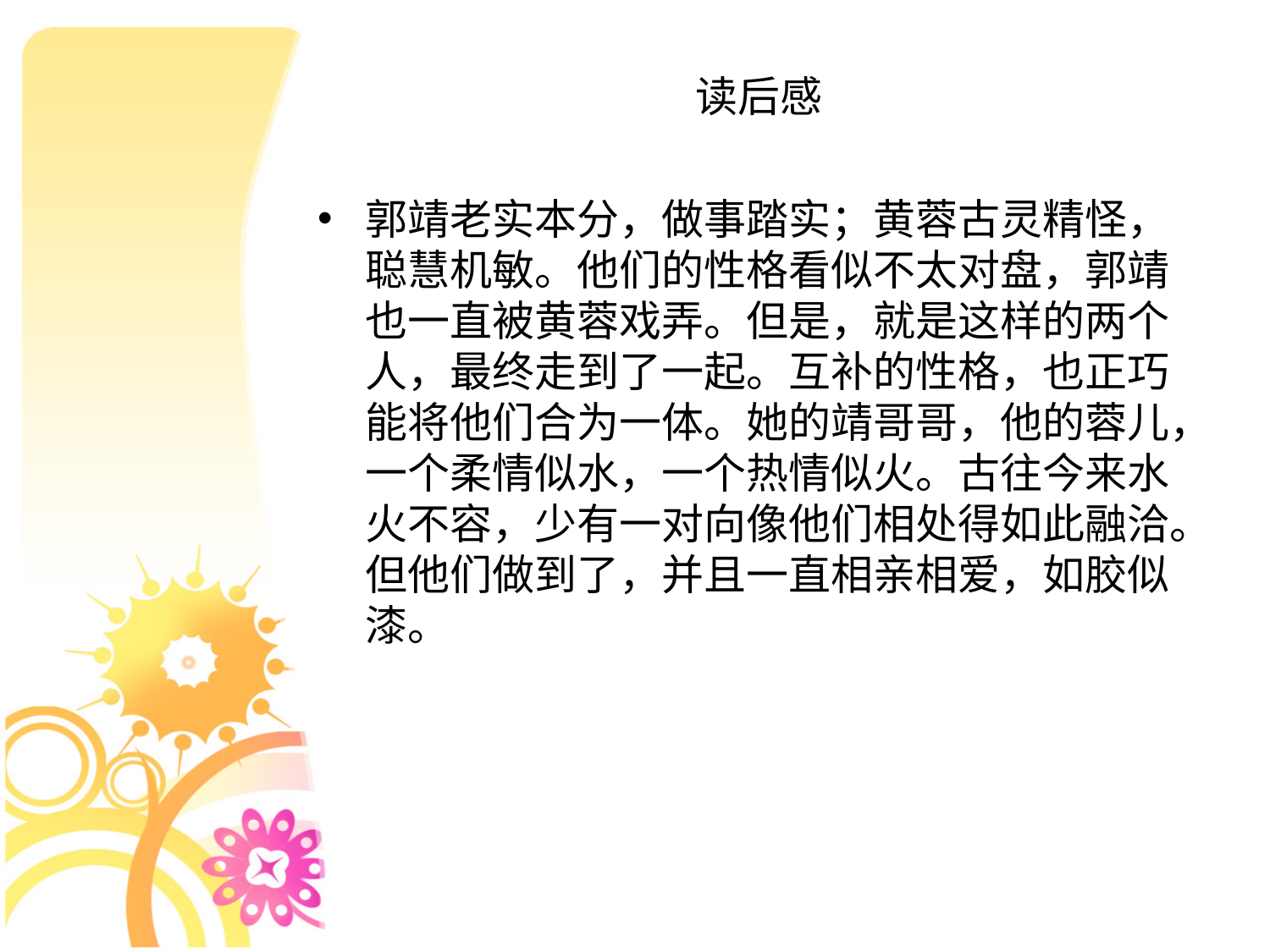

# 读后感
郭靖老实本分，做事踏实；黄蓉古灵精怪，聪慧机敏。他们的性格看似不太对盘，郭靖也一直被黄蓉戏弄。但是，就是这样的两个人，最终走到了一起。互补的性格，也正巧能将他们合为一体。她的靖哥哥，他的蓉儿，一个柔情似水，一个热情似火。古往今来水火不容，少有一对向像他们相处得如此融洽。但他们做到了，并且一直相亲相爱，如胶似漆。